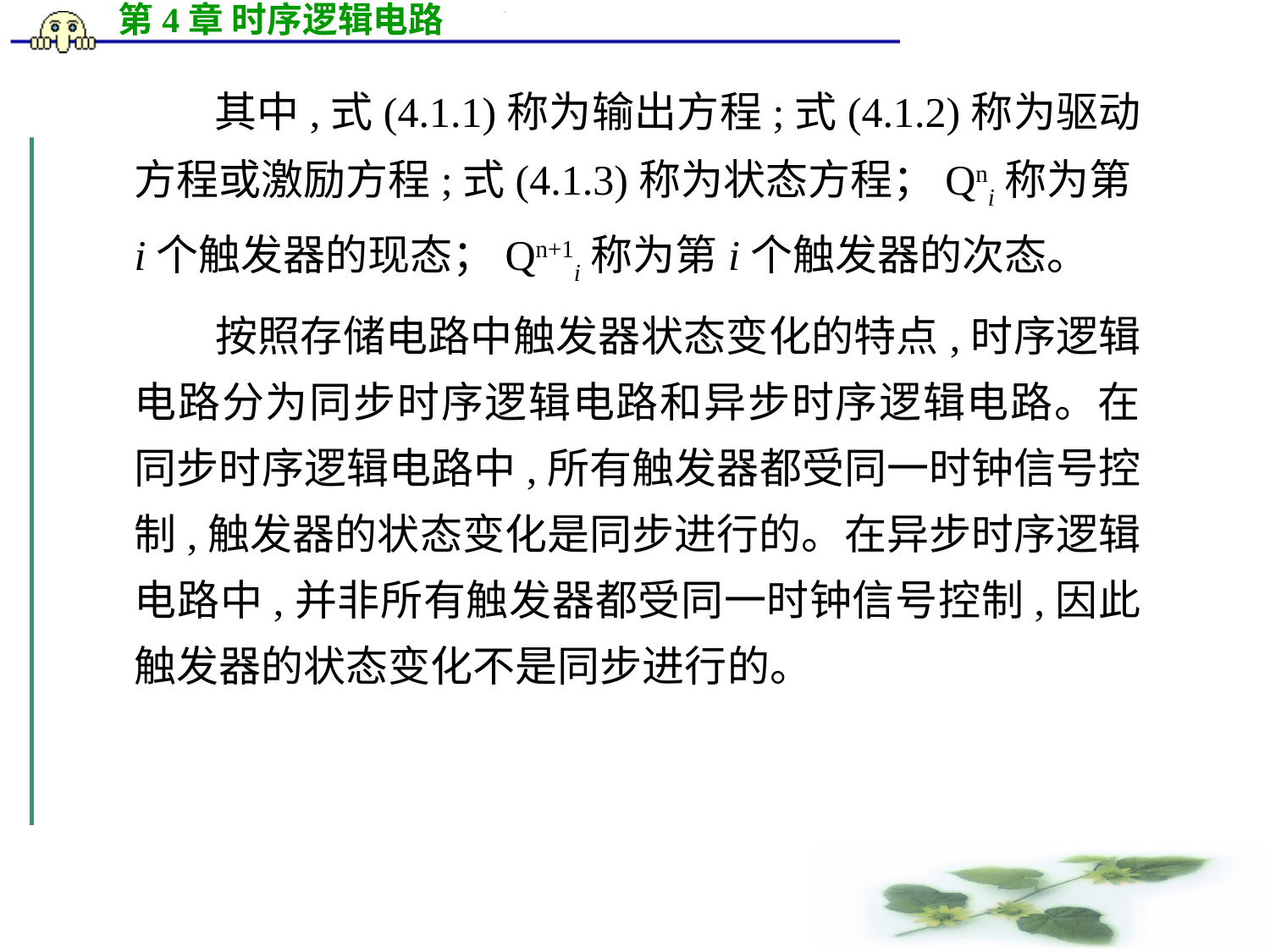

其中,式(4.1.1)称为输出方程;式(4.1.2)称为驱动方程或激励方程;式(4.1.3)称为状态方程；Qni称为第i个触发器的现态；Qn+1i称为第i个触发器的次态。
            按照存储电路中触发器状态变化的特点,时序逻辑电路分为同步时序逻辑电路和异步时序逻辑电路。在同步时序逻辑电路中,所有触发器都受同一时钟信号控制,触发器的状态变化是同步进行的。在异步时序逻辑电路中,并非所有触发器都受同一时钟信号控制,因此触发器的状态变化不是同步进行的。